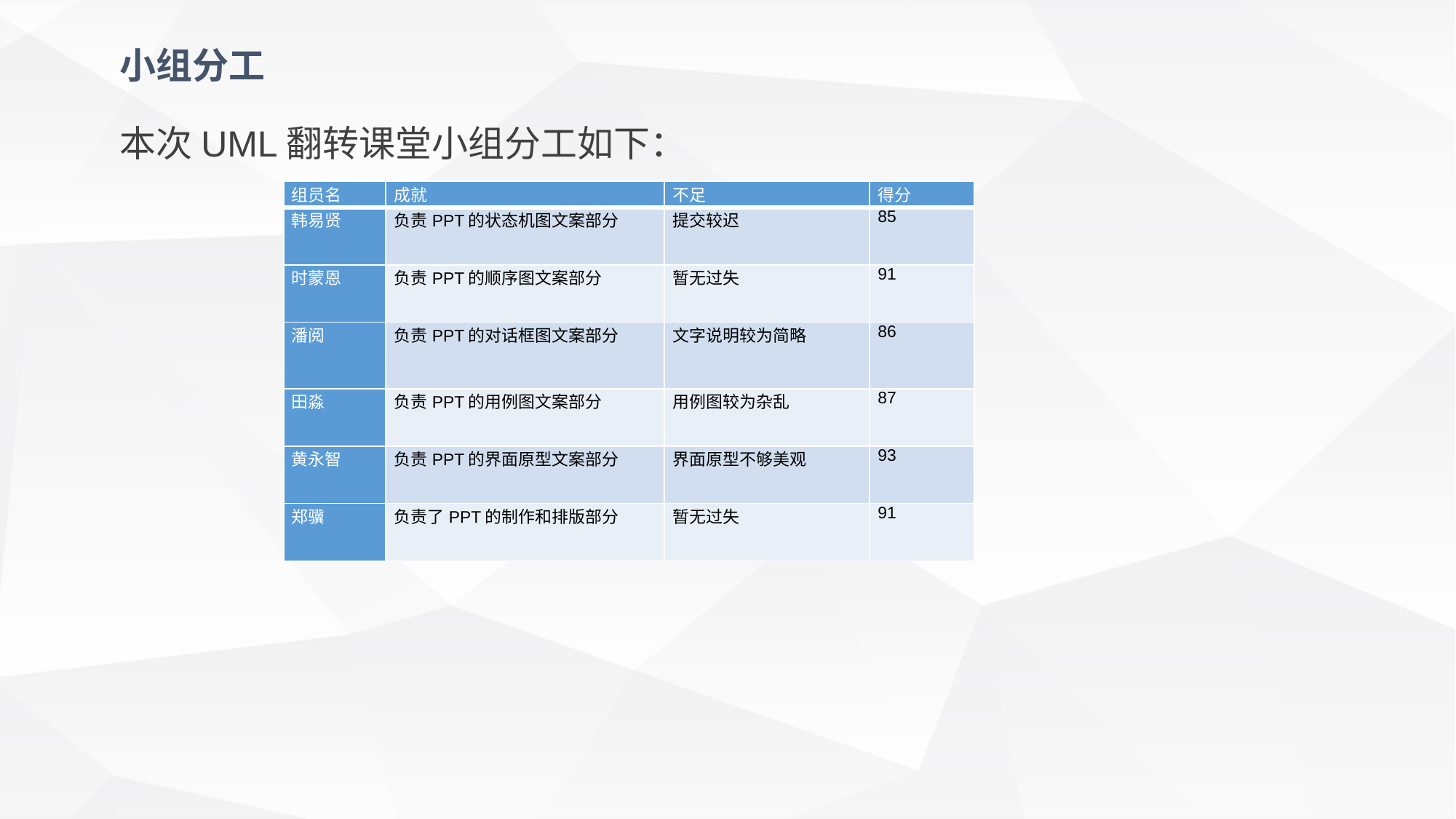

小组分工
本次UML翻转课堂小组分工如下：

| 组员名 | 成就 | 不足 | 得分 |
| --- | --- | --- | --- |
| 韩易贤 | 负责PPT的状态机图文案部分 | 提交较迟 | 85 |
| 时蒙恩 | 负责PPT的顺序图文案部分 | 暂无过失 | 91 |
| 潘阅 | 负责PPT的对话框图文案部分 | 文字说明较为简略 | 86 |
| 田淼 | 负责PPT的用例图文案部分 | 用例图较为杂乱 | 87 |
| 黄永智 | 负责PPT的界面原型文案部分 | 界面原型不够美观 | 93 |
| 郑骥 | 负责了PPT的制作和排版部分 | 暂无过失 | 91 |